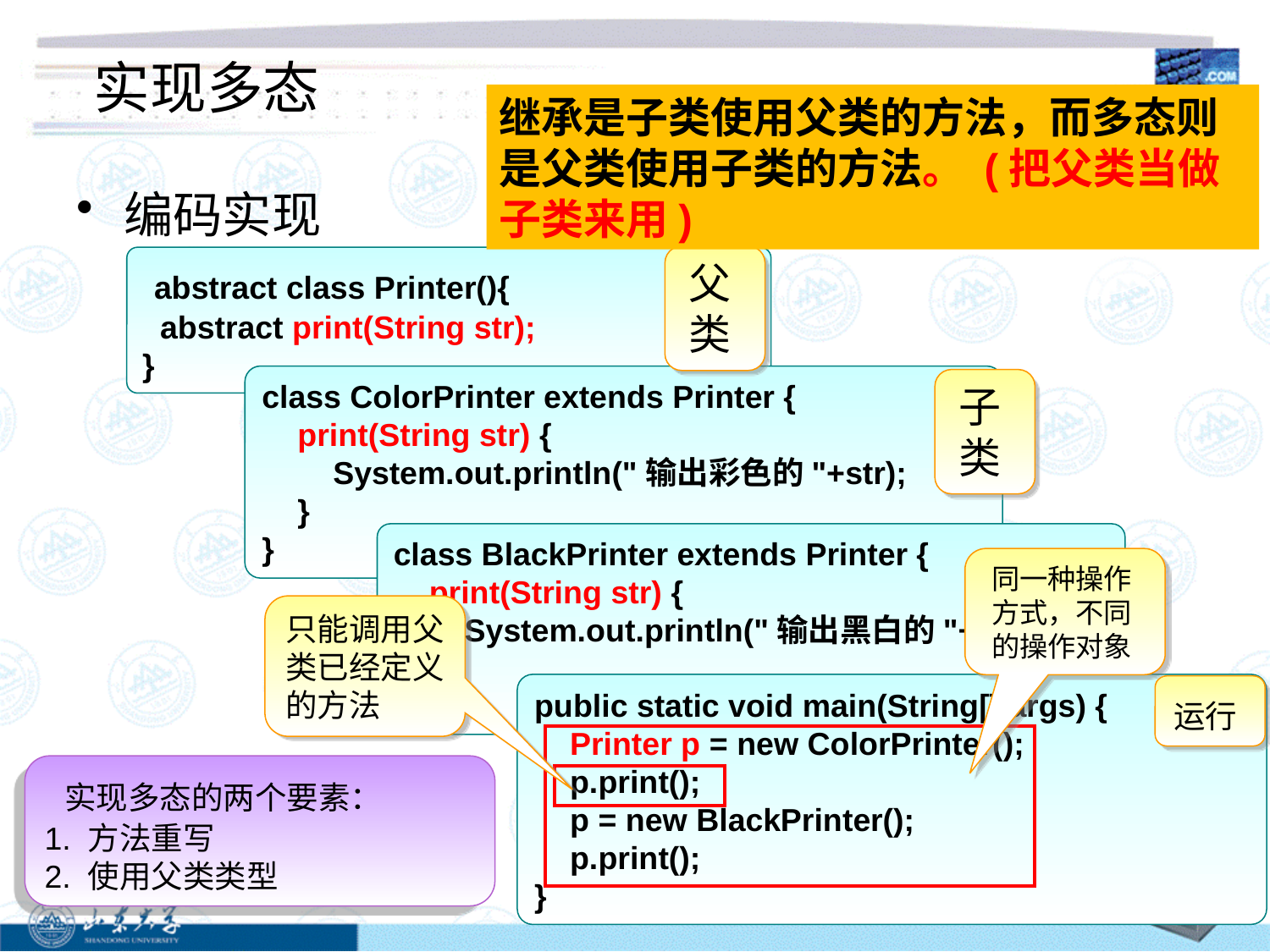

实现多态
继承是子类使用父类的方法，而多态则是父类使用子类的方法。 (把父类当做子类来用)
编码实现
父类
 abstract class Printer(){
  abstract print(String str);
}
class ColorPrinter extends Printer {
    print(String str) {
        System.out.println("输出彩色的"+str);
    }
}
子类
class BlackPrinter extends Printer {
    print(String str) {
        System.out.println("输出黑白的"+str);
    }
}
同一种操作方式，不同的操作对象
只能调用父类已经定义的方法
public static void main(String[] args) {
    Printer p = new ColorPrinter();
    p.print();
    p = new BlackPrinter();
    p.print();
}
运行

 实现多态的两个要素：
1. 方法重写
2. 使用父类类型